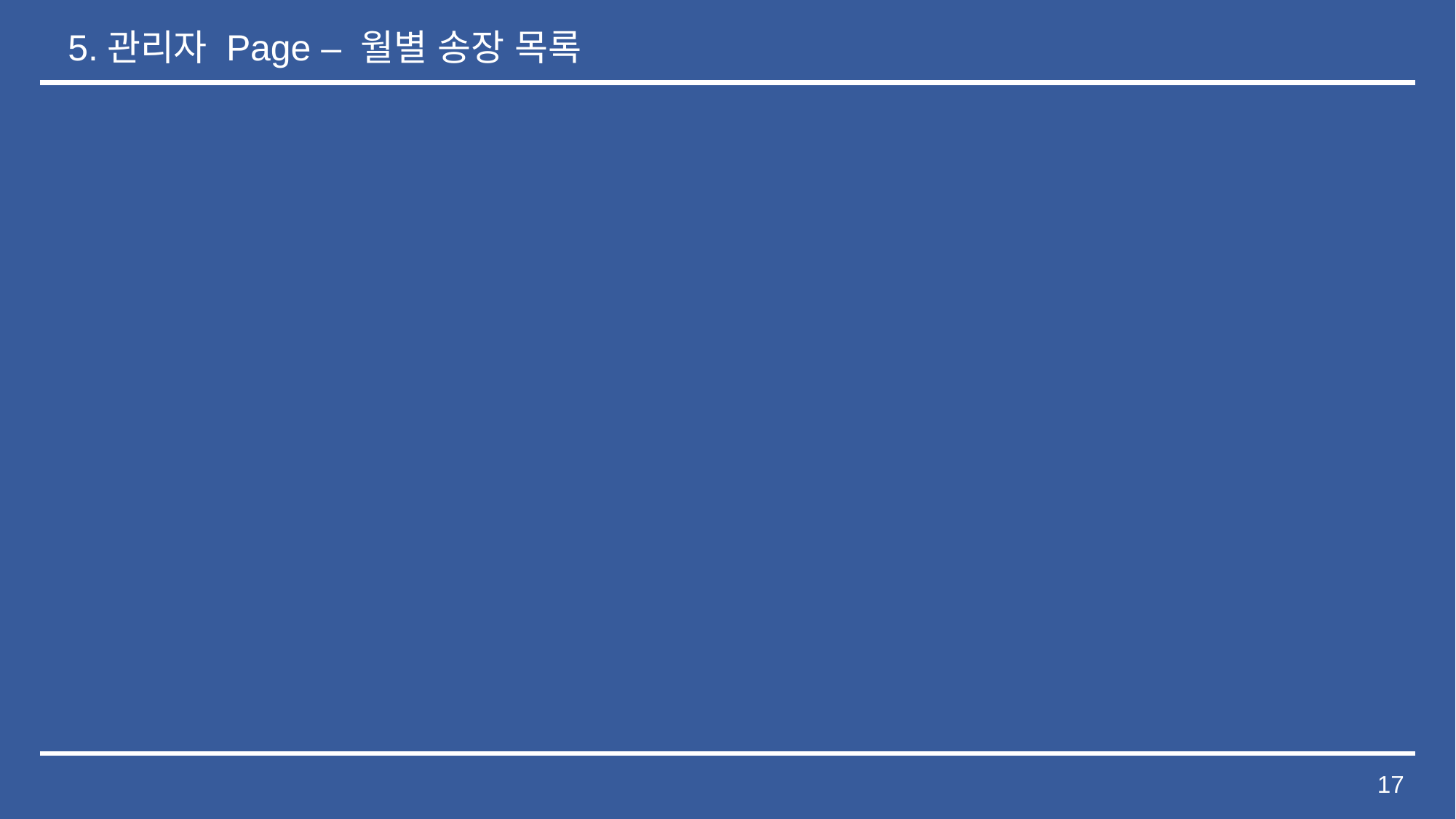

5.관리자 Page – 월별 송장 목록
17